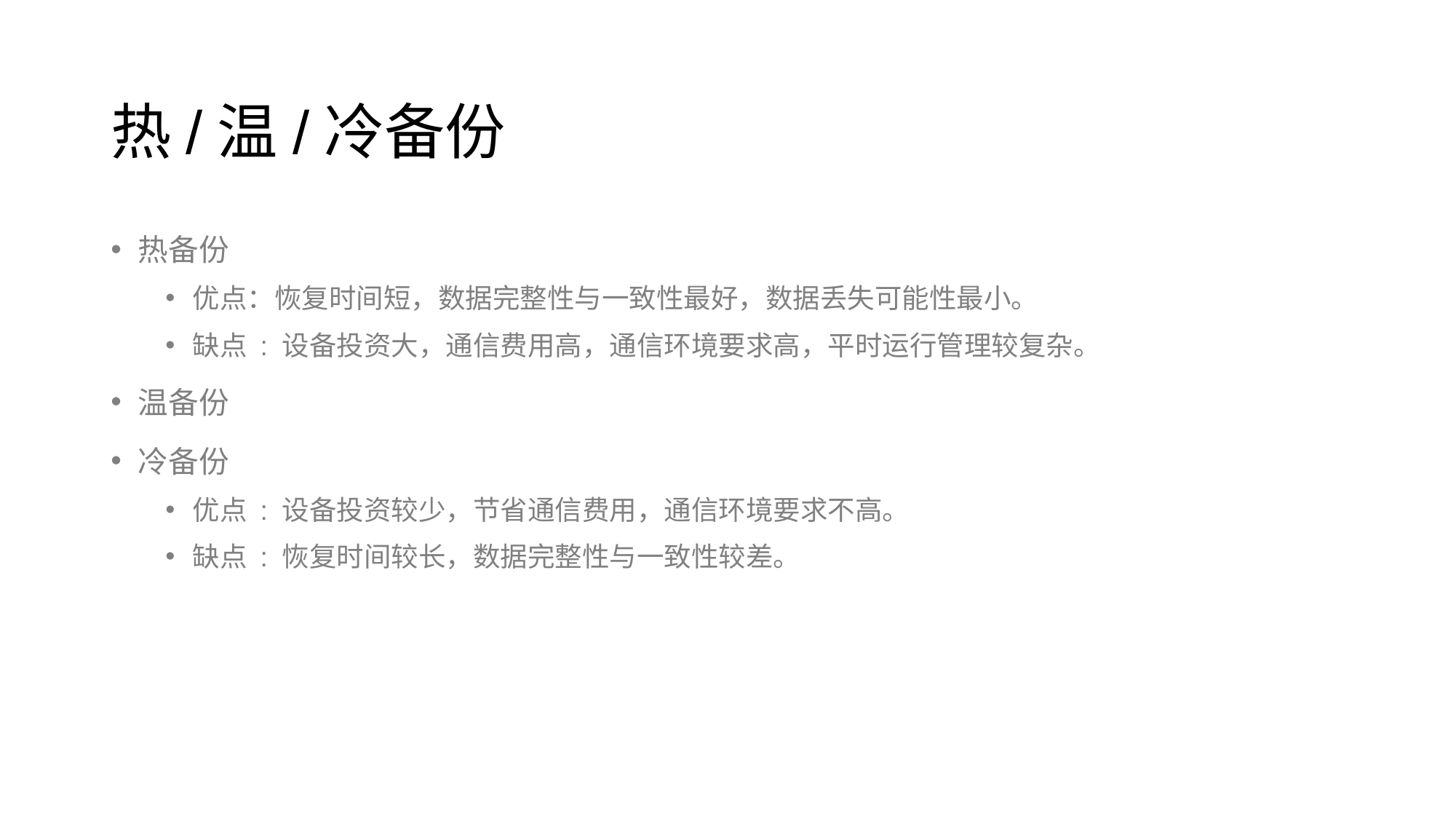

# 热/温/冷备份
热备份
优点：恢复时间短，数据完整性与一致性最好，数据丢失可能性最小。
缺点 : 设备投资大，通信费用高，通信环境要求高，平时运行管理较复杂。
温备份
冷备份
优点 : 设备投资较少，节省通信费用，通信环境要求不高。
缺点 : 恢复时间较长，数据完整性与一致性较差。